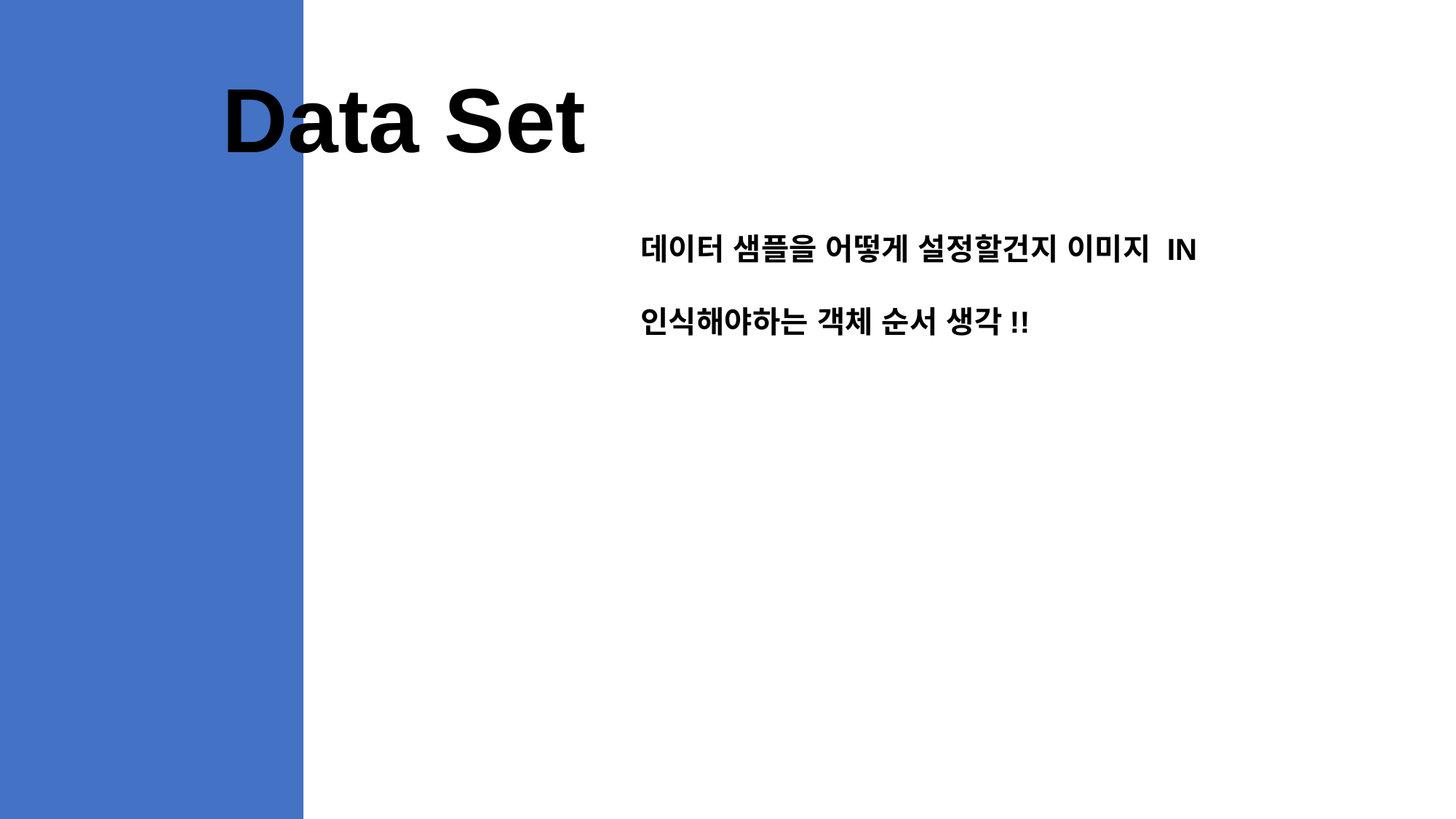

Data Set
데이터 샘플을 어떻게 설정할건지 이미지 IN

인식해야하는 객체 순서 생각!!